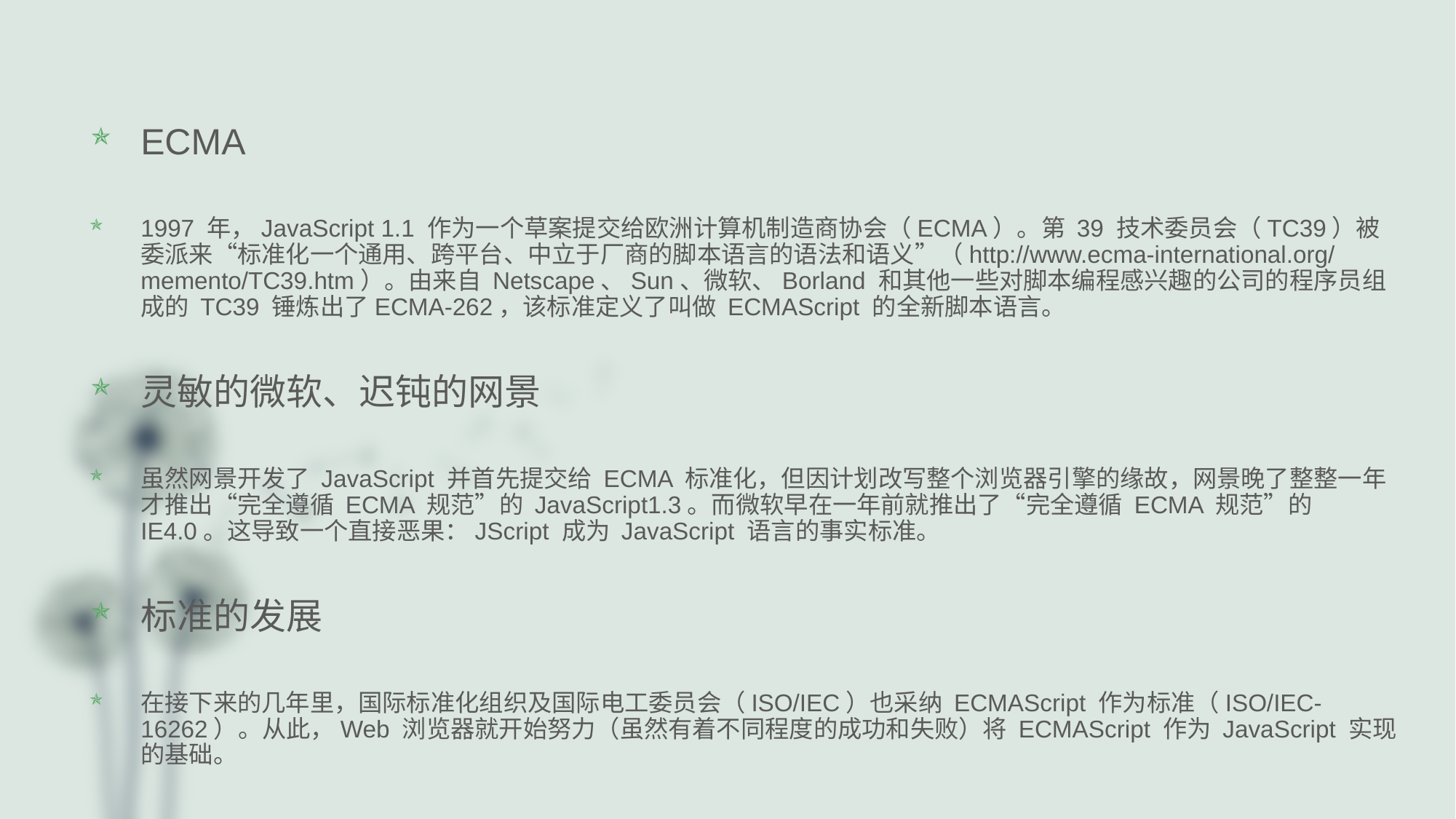

ECMA

1997 年，JavaScript 1.1 作为一个草案提交给欧洲计算机制造商协会（ECMA）。第 39 技术委员会（TC39）被委派来“标准化一个通用、跨平台、中立于厂商的脚本语言的语法和语义”（http://www.ecma-international.org/memento/TC39.htm）。由来自 Netscape、Sun、微软、Borland 和其他一些对脚本编程感兴趣的公司的程序员组成的 TC39 锤炼出了ECMA-262，该标准定义了叫做 ECMAScript 的全新脚本语言。

灵敏的微软、迟钝的网景

虽然网景开发了 JavaScript 并首先提交给 ECMA 标准化，但因计划改写整个浏览器引擎的缘故，网景晚了整整一年才推出“完全遵循 ECMA 规范”的 JavaScript1.3。而微软早在一年前就推出了“完全遵循 ECMA 规范”的 IE4.0。这导致一个直接恶果：JScript 成为 JavaScript 语言的事实标准。

标准的发展

在接下来的几年里，国际标准化组织及国际电工委员会（ISO/IEC）也采纳 ECMAScript 作为标准（ISO/IEC-16262）。从此，Web 浏览器就开始努力（虽然有着不同程度的成功和失败）将 ECMAScript 作为 JavaScript 实现的基础。